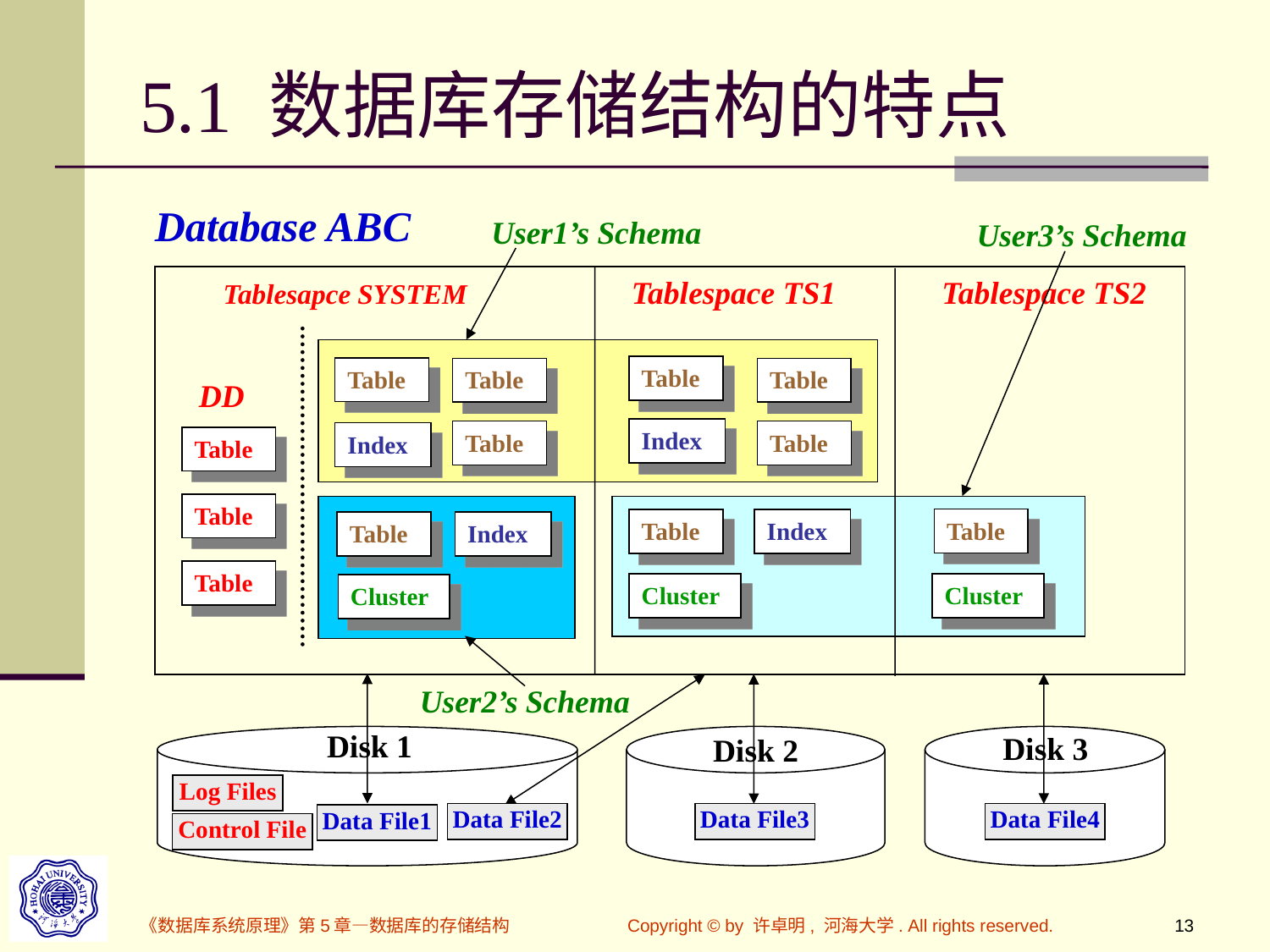

# 5.1 数据库存储结构的特点
Database ABC
User1’s Schema
User3’s Schema

        Tablesapce SYSTEM                               Tablespace TS1                    Tablespace TS2

Table
Table
Table
Table
DD
Index
Table
Table
Index
Table
Table

Table
Table
Index
Table
Index
Table
Cluster
Cluster
Cluster

User2’s Schema
Disk 1
Disk 3

Disk 2
Log Files
Data File2
Data File3
Data File4
Data File1
Control File
《数据库系统原理》第5章—数据库的存储结构
Copyright © by 许卓明, 河海大学. All rights reserved.
13